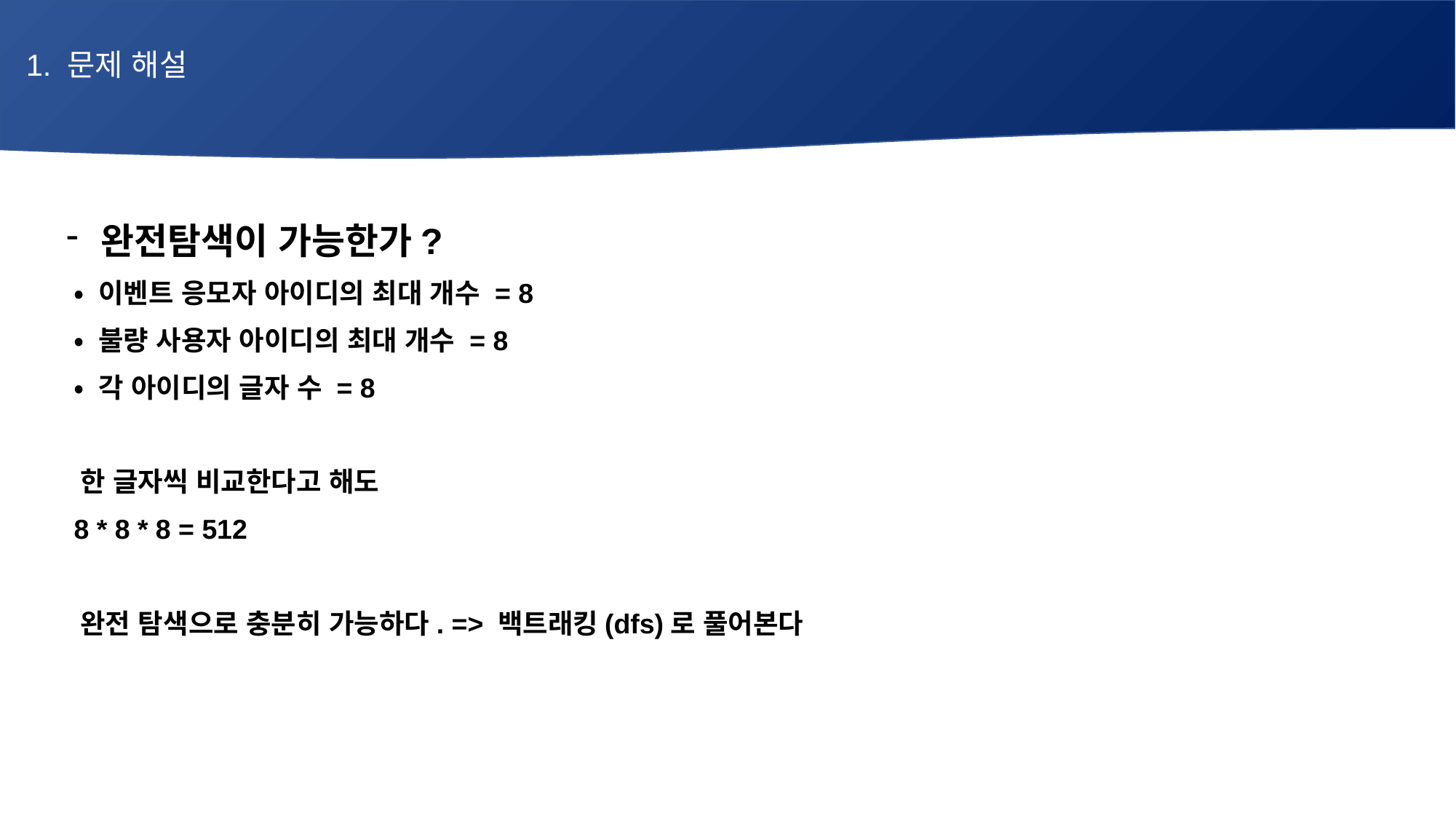

1. 문제 해설
# 매주 1 과제 LV2
완전탐색이 가능한가?
 • 이벤트 응모자 아이디의 최대 개수 = 8
 • 불량 사용자 아이디의 최대 개수 = 8
 • 각 아이디의 글자 수 = 8

 한 글자씩 비교한다고 해도
 8 * 8 * 8 = 512

 완전 탐색으로 충분히 가능하다. => 백트래킹(dfs)로 풀어본다